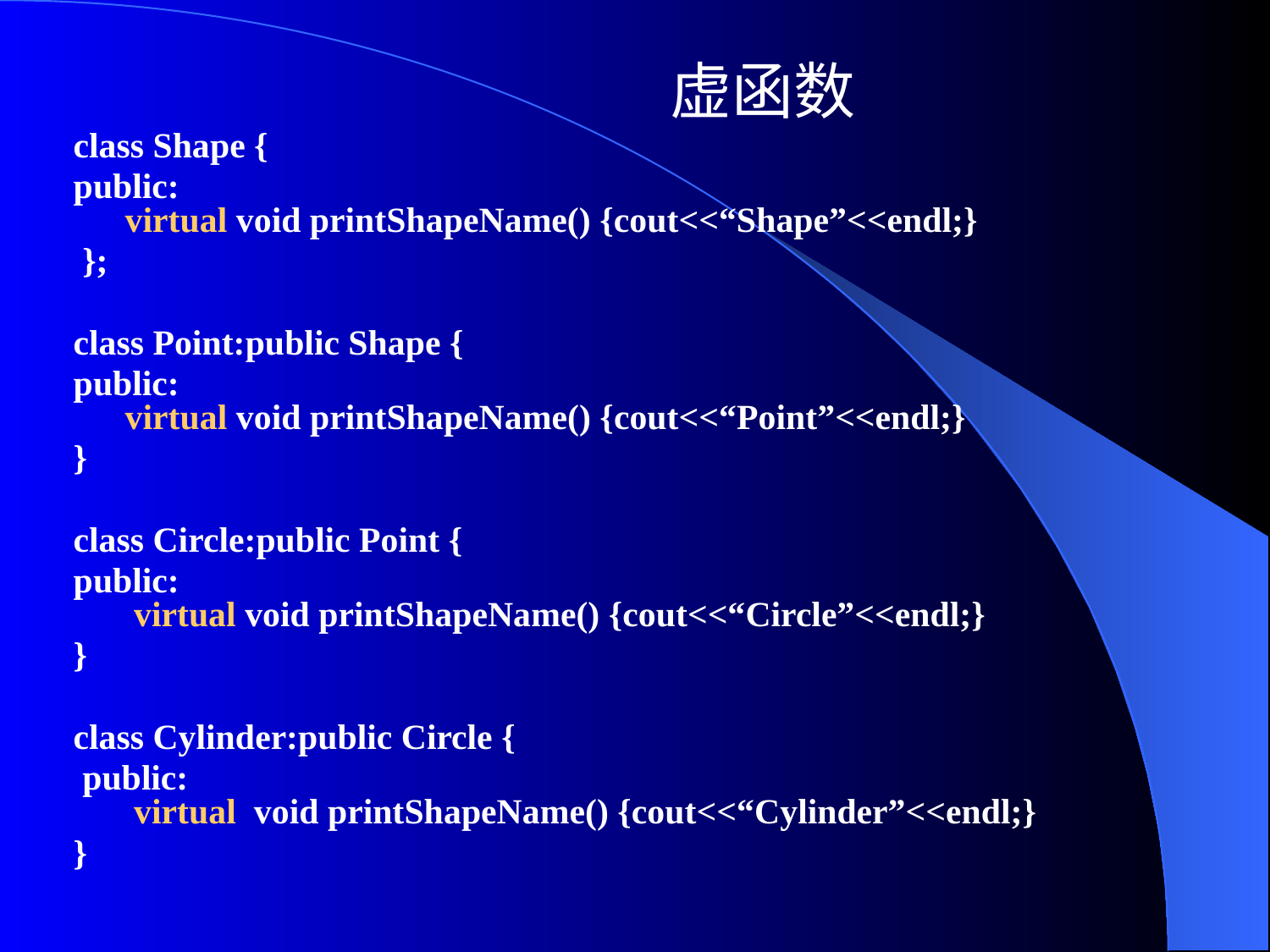

# 虚函数
class Shape {
public:
virtual void printShapeName() {cout<<“Shape”<<endl;}
 };

class Point:public Shape {
public:
virtual void printShapeName() {cout<<“Point”<<endl;}
}

class Circle:public Point {
public:
 virtual void printShapeName() {cout<<“Circle”<<endl;}
}

class Cylinder:public Circle {
 public:
 virtual  void printShapeName() {cout<<“Cylinder”<<endl;}
}